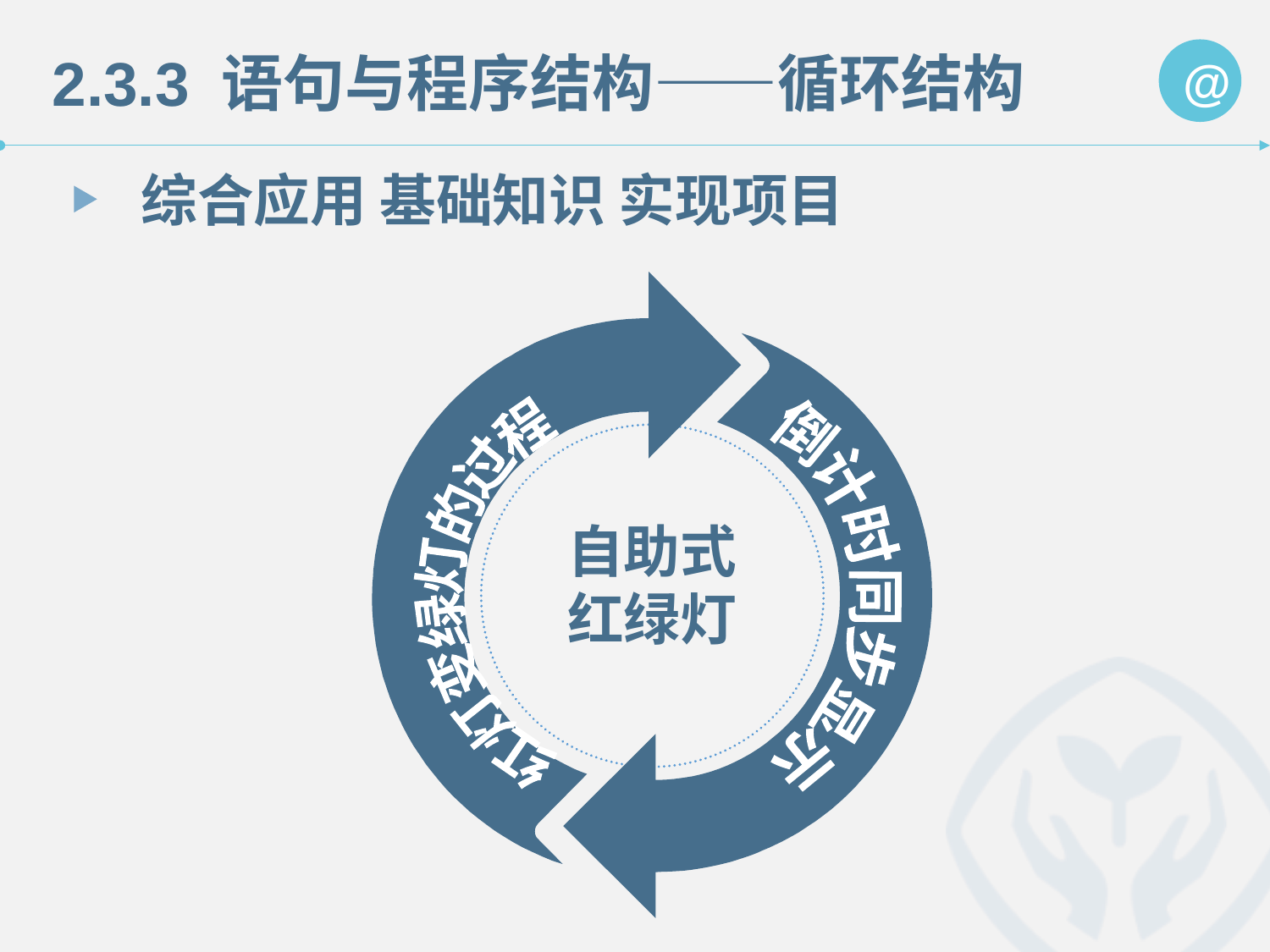

2.3.3 语句与程序结构——循环结构
综合应用 基础知识 实现项目

红灯变绿灯的过程

倒计时同步显示

自助式
红绿灯